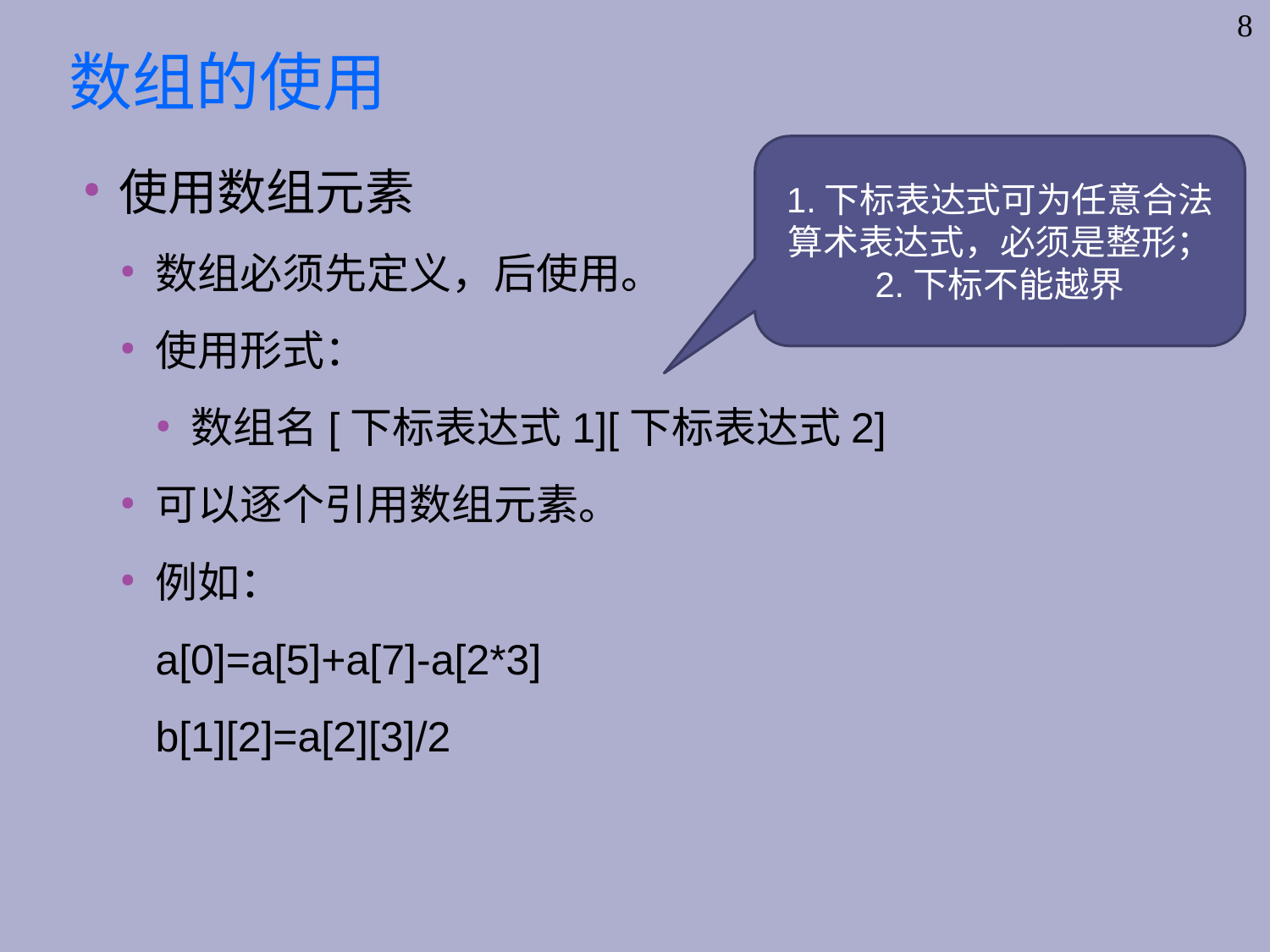

8
# 数组的使用
1.下标表达式可为任意合法算术表达式，必须是整形；
2.下标不能越界
使用数组元素
数组必须先定义，后使用。
使用形式：
数组名[下标表达式1][下标表达式2]
可以逐个引用数组元素。
例如：
a[0]=a[5]+a[7]-a[2*3]
b[1][2]=a[2][3]/2